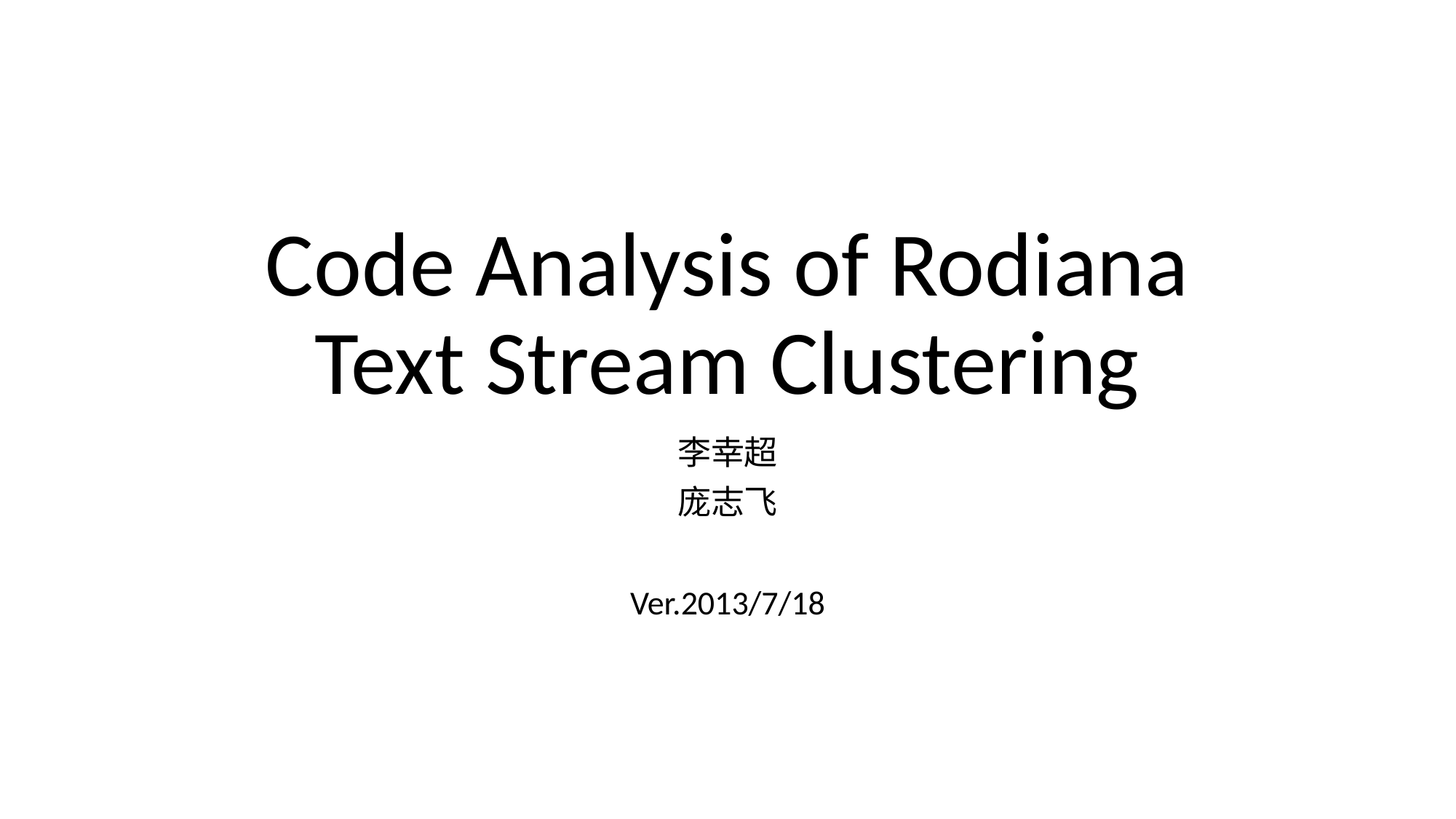

# Code Analysis of Rodiana Text Stream Clustering
李幸超
庞志飞

Ver.2013/7/18